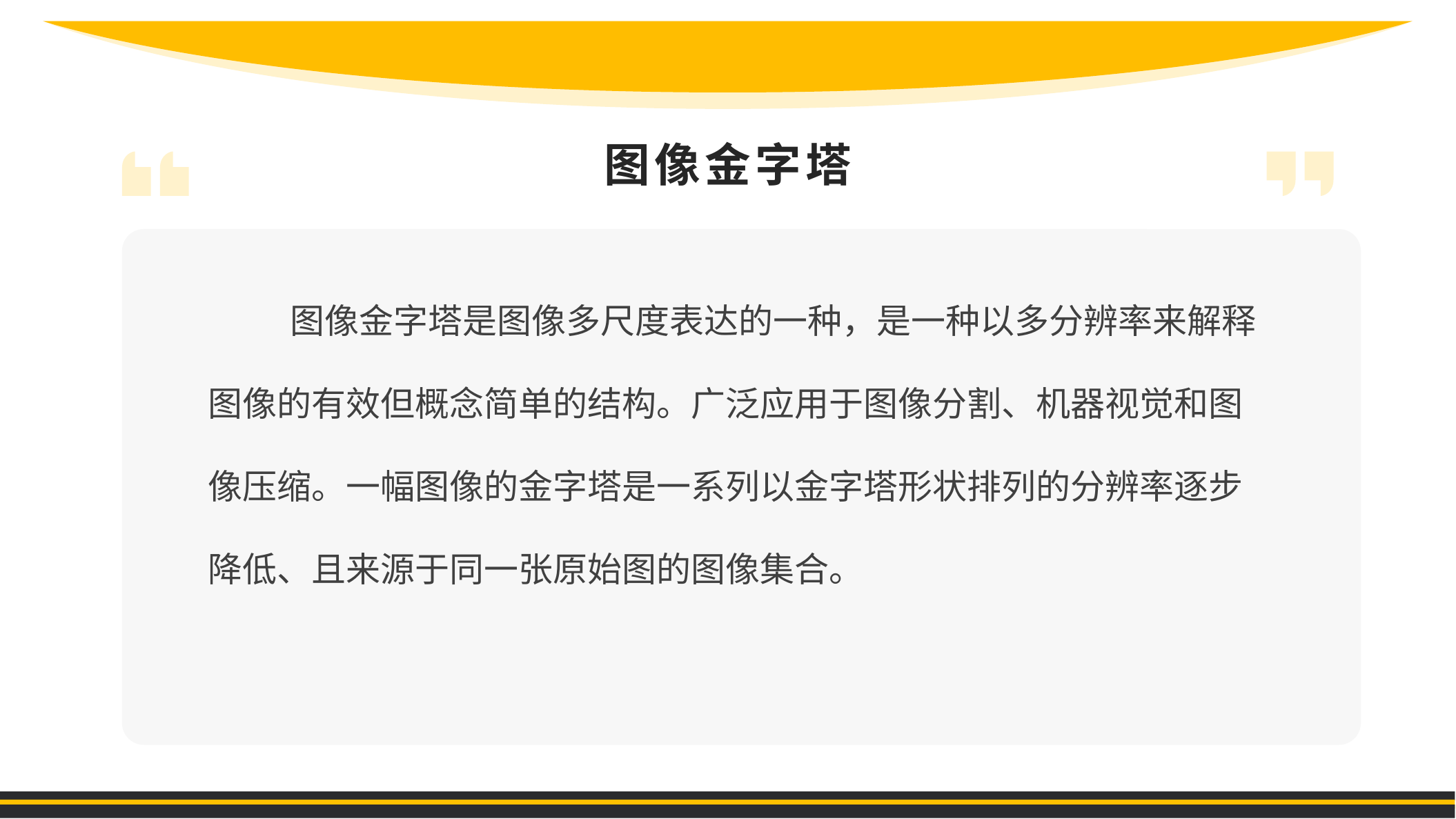

图像金字塔

        图像金字塔是图像多尺度表达的一种，是一种以多分辨率来解释图像的有效但概念简单的结构。广泛应用于图像分割、机器视觉和图像压缩。一幅图像的金字塔是一系列以金字塔形状排列的分辨率逐步降低、且来源于同一张原始图的图像集合。